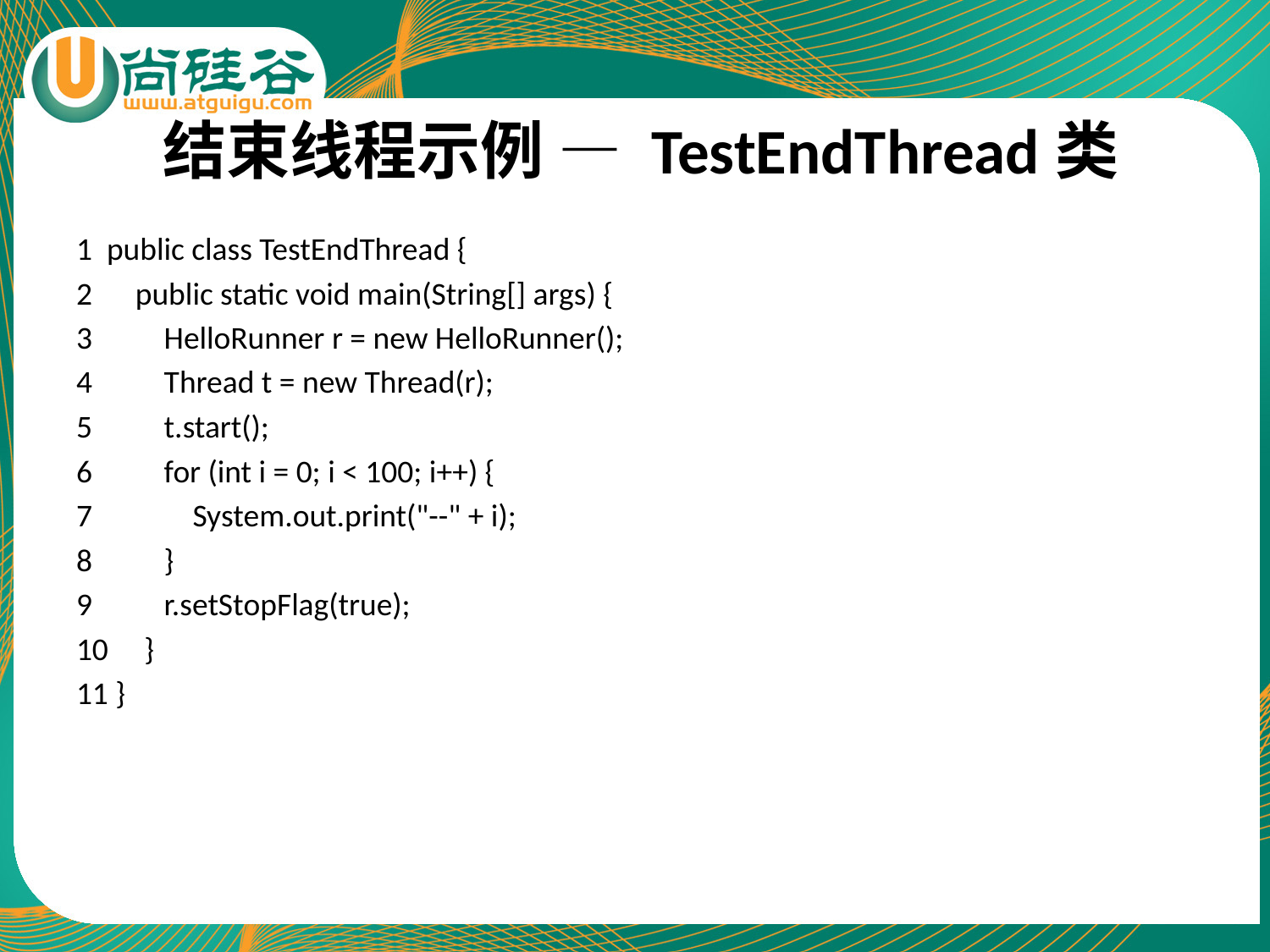

# 结束线程示例 — TestEndThread类
1  public class TestEndThread {
2      public static void main(String[] args) {
3          HelloRunner r = new HelloRunner();
4          Thread t = new Thread(r);
5          t.start();
6          for (int i = 0; i < 100; i++) {
7              System.out.print("--" + i);
8          }
9          r.setStopFlag(true);
10     }
11 }